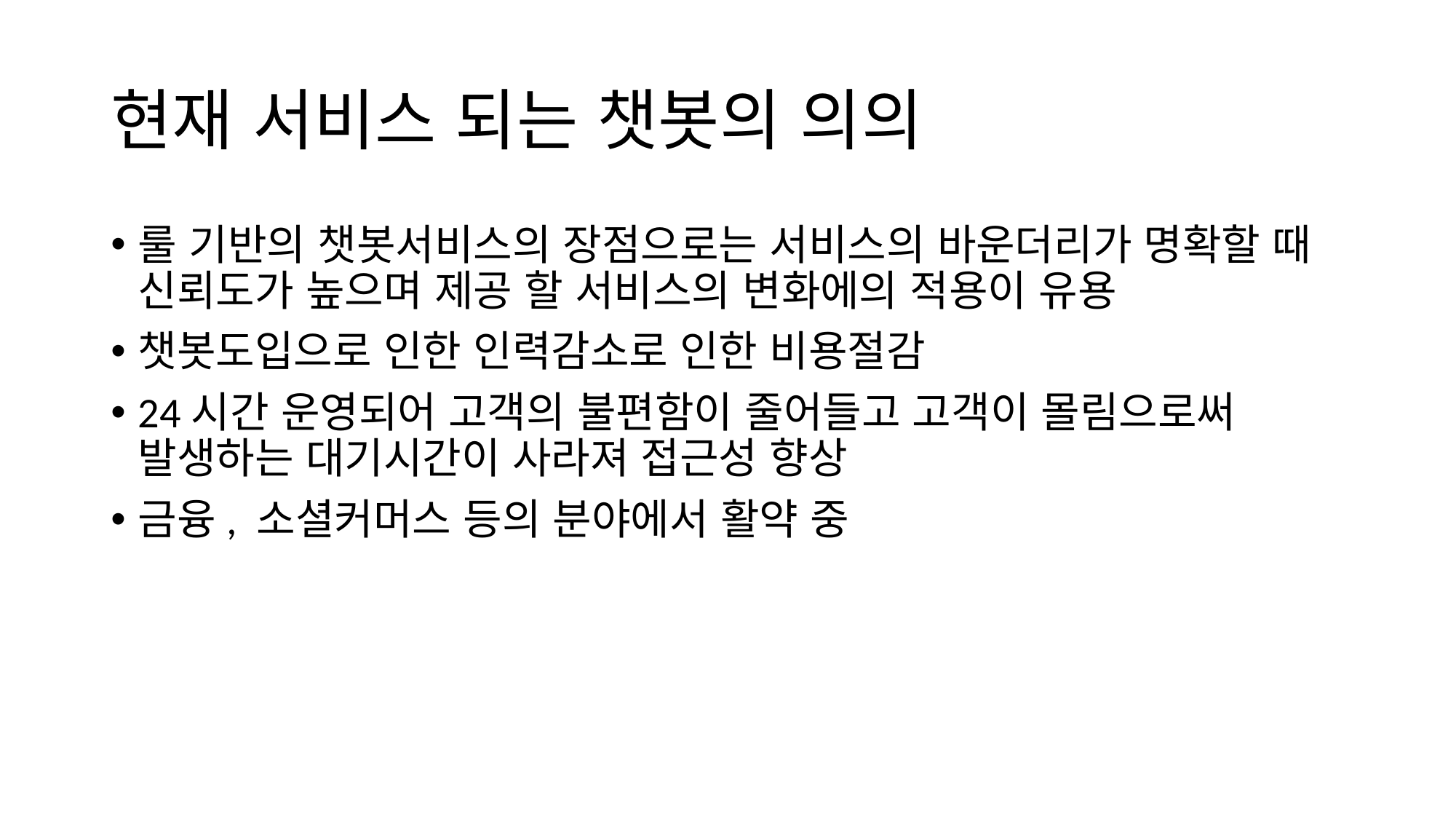

# 현재 서비스 되는 챗봇의 의의
룰 기반의 챗봇서비스의 장점으로는 서비스의 바운더리가 명확할 때 신뢰도가 높으며 제공 할 서비스의 변화에의 적용이 유용
챗봇도입으로 인한 인력감소로 인한 비용절감
24시간 운영되어 고객의 불편함이 줄어들고 고객이 몰림으로써 발생하는 대기시간이 사라져 접근성 향상
금융, 소셜커머스 등의 분야에서 활약 중